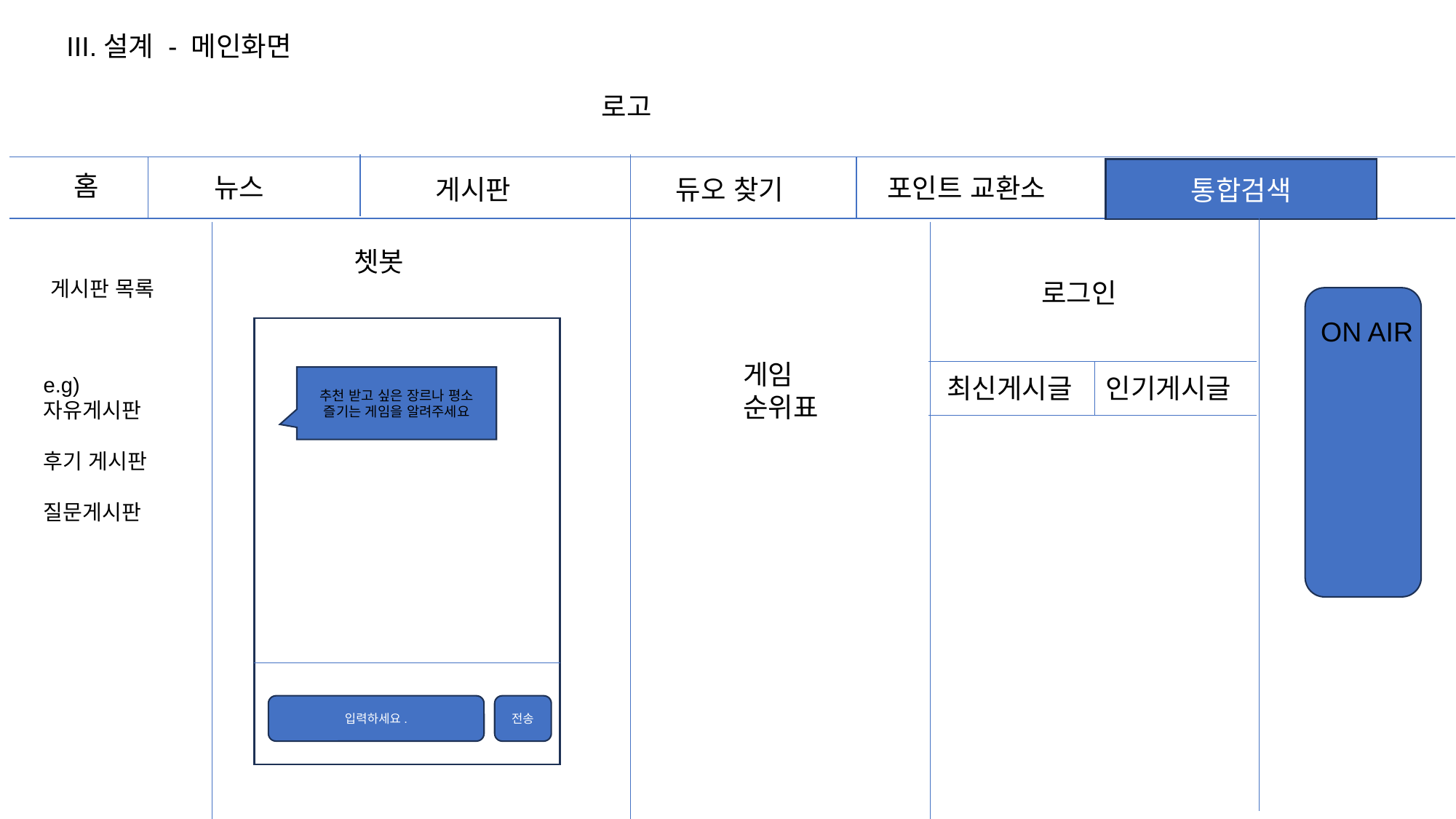

III.설계 - 메인화면
로고

통합검색
홈
뉴스
포인트 교환소
게시판
듀오 찾기
쳇봇
게시판 목록
로그인

ON AIR

게임
순위표
e.g)
자유게시판

후기 게시판

질문게시판
최신게시글
인기게시글
추천 받고 싶은 장르나 평소 즐기는 게임을 알려주세요
입력하세요.
전송